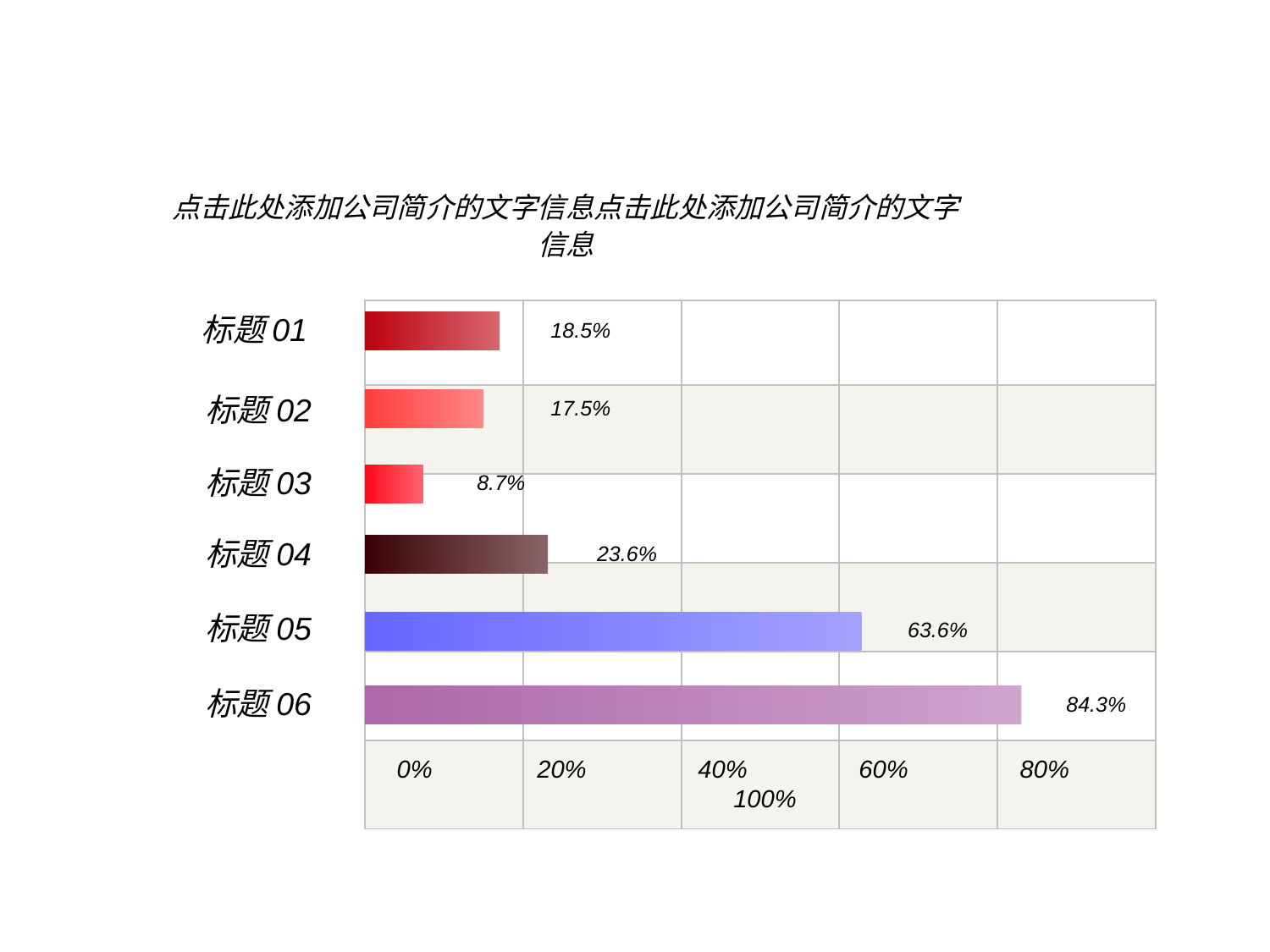

点击此处添加公司简介的文字信息点击此处添加公司简介的文字信息
|  |  |  |  |  |
| --- | --- | --- | --- | --- |
|  |  |  |  |  |
|  |  |  |  |  |
|  |  |  |  |  |
|  |  |  |  |  |
|  |  |  |  |  |
标题01
18.5%

标题02
17.5%

标题03
8.7%

标题04
23.6%

标题05
63.6%

标题06
84.3%

0%               20%                40%                60%                80%              100%